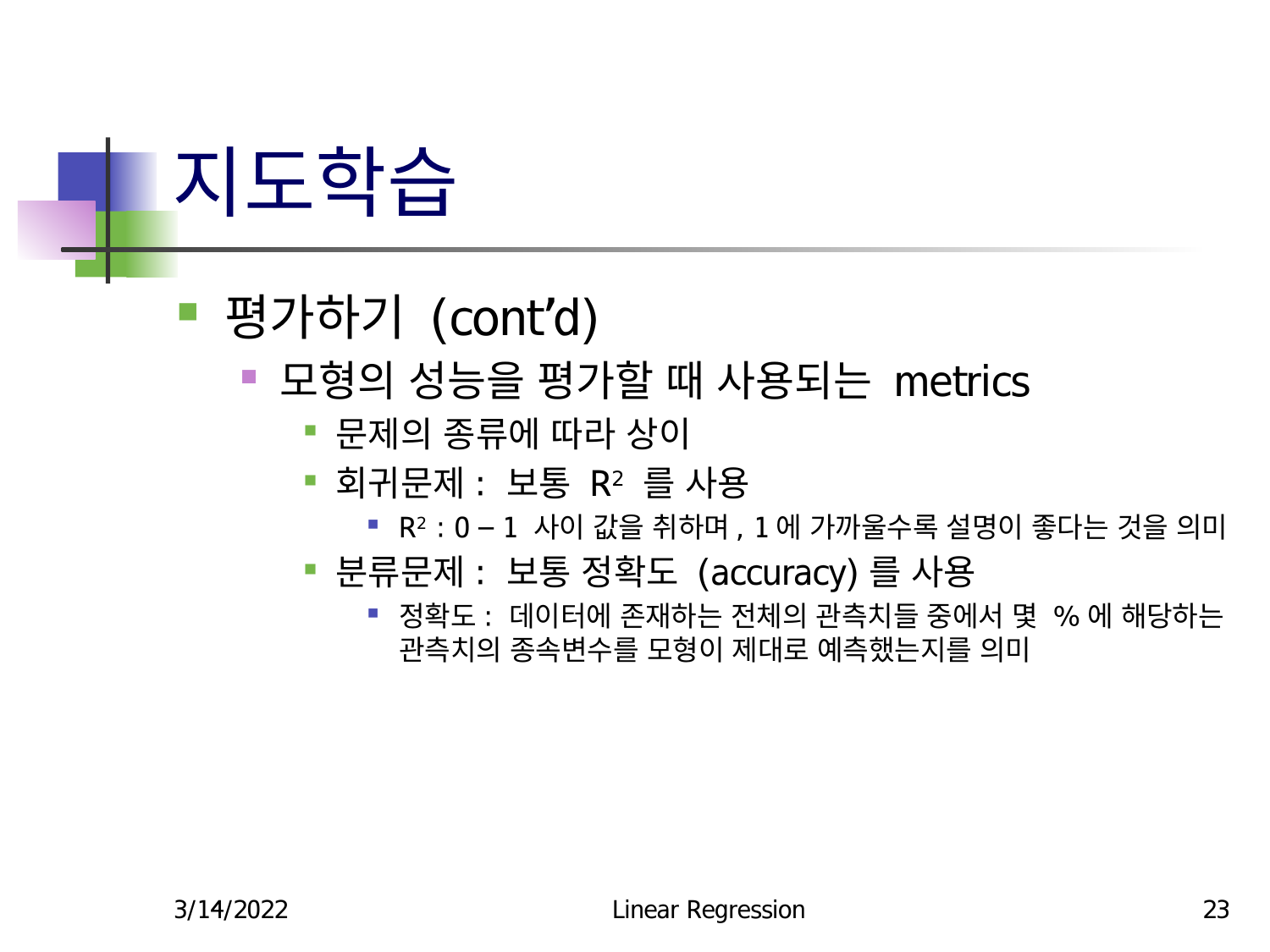

# 지도학습
평가하기 (cont’d)
모형의 성능을 평가할 때 사용되는 metrics
문제의 종류에 따라 상이
회귀문제: 보통 R2 를 사용
R2  : 0 – 1 사이 값을 취하며, 1에 가까울수록 설명이 좋다는 것을 의미
분류문제: 보통 정확도 (accuracy)를 사용
정확도: 데이터에 존재하는 전체의 관측치들 중에서 몇 %에 해당하는 관측치의 종속변수를 모형이 제대로 예측했는지를 의미
3/14/2022
Linear Regression
23